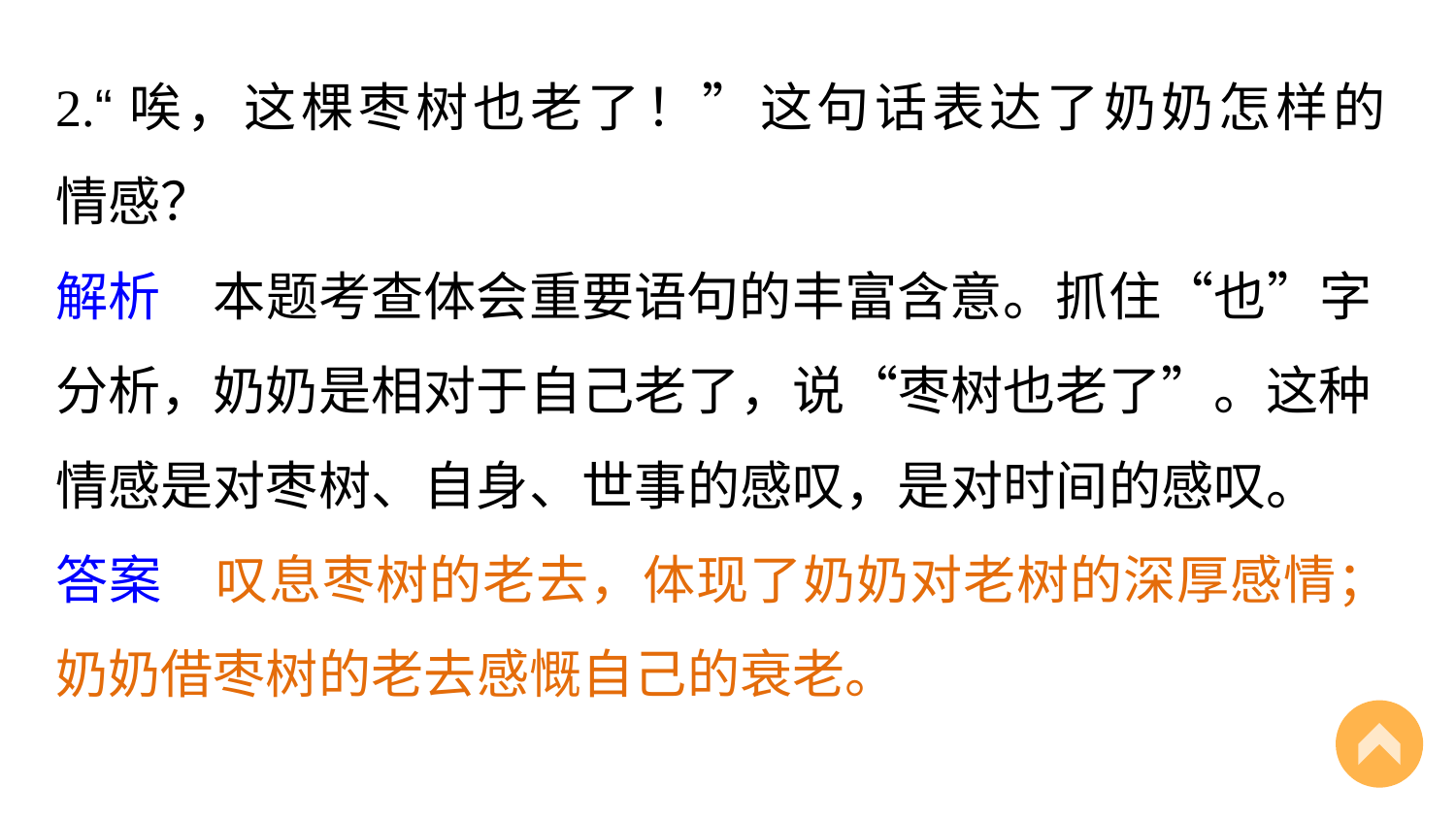

2.“唉，这棵枣树也老了！”这句话表达了奶奶怎样的
情感？
解析　本题考查体会重要语句的丰富含意。抓住“也”字分析，奶奶是相对于自己老了，说“枣树也老了”。这种情感是对枣树、自身、世事的感叹，是对时间的感叹。
答案　叹息枣树的老去，体现了奶奶对老树的深厚感情；奶奶借枣树的老去感慨自己的衰老。